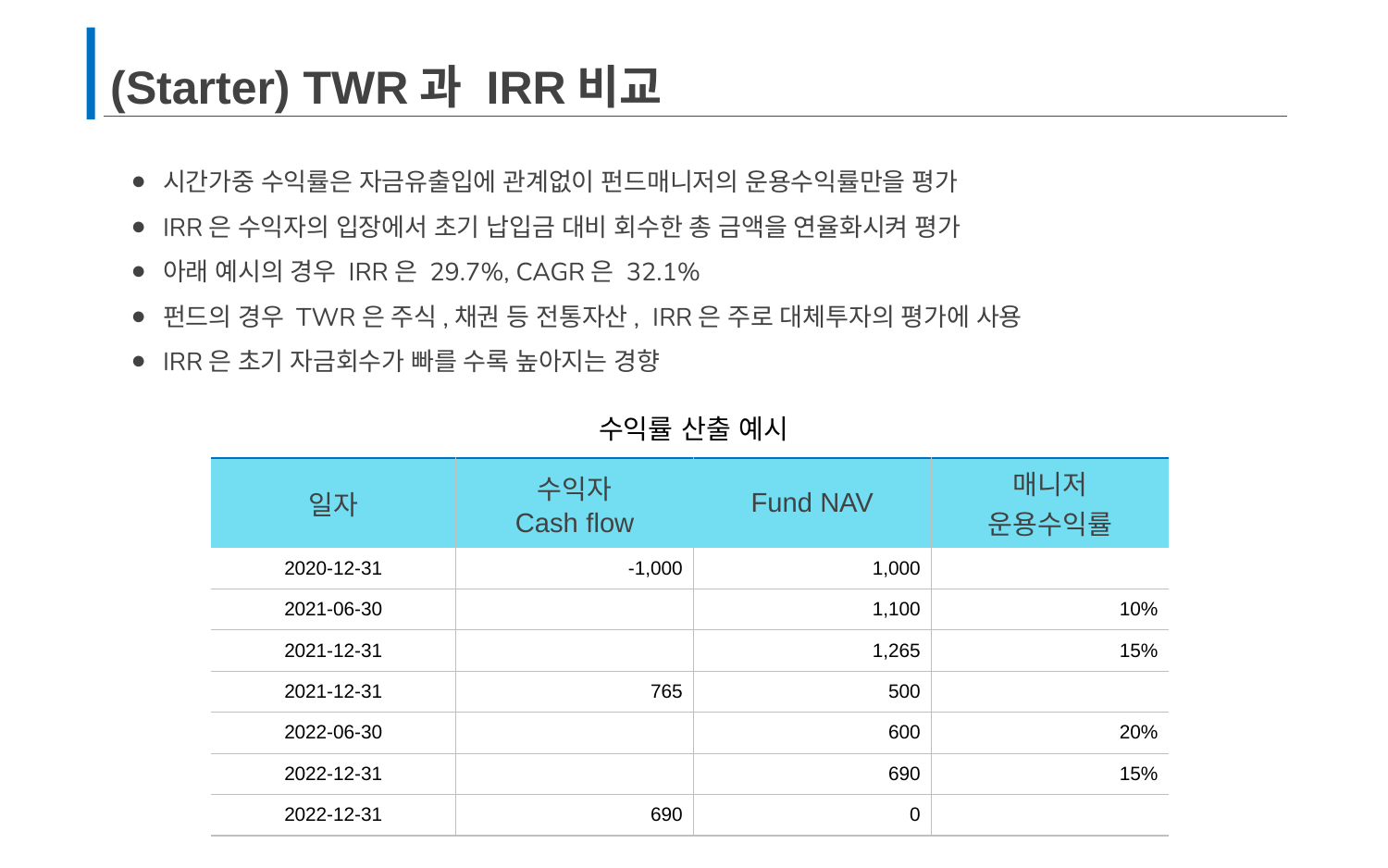

# (Starter) TWR과 IRR비교
시간가중 수익률은 자금유출입에 관계없이 펀드매니저의 운용수익률만을 평가
IRR은 수익자의 입장에서 초기 납입금 대비 회수한 총 금액을 연율화시켜 평가
아래 예시의 경우 IRR은 29.7%, CAGR은 32.1%
펀드의 경우 TWR은 주식,채권 등 전통자산,  IRR은 주로 대체투자의 평가에 사용
IRR은 초기 자금회수가 빠를 수록 높아지는 경향

수익률 산출 예시
| 일자 | 수익자 Cash flow | Fund NAV | 매니저 운용수익률 |
| --- | --- | --- | --- |
| 2020-12-31 | -1,000 | 1,000 |  |
| 2021-06-30 |  | 1,100 | 10% |
| 2021-12-31 |  | 1,265 | 15% |
| 2021-12-31 | 765 | 500 |  |
| 2022-06-30 |  | 600 | 20% |
| 2022-12-31 |  | 690 | 15% |
| 2022-12-31 | 690 | 0 |  |